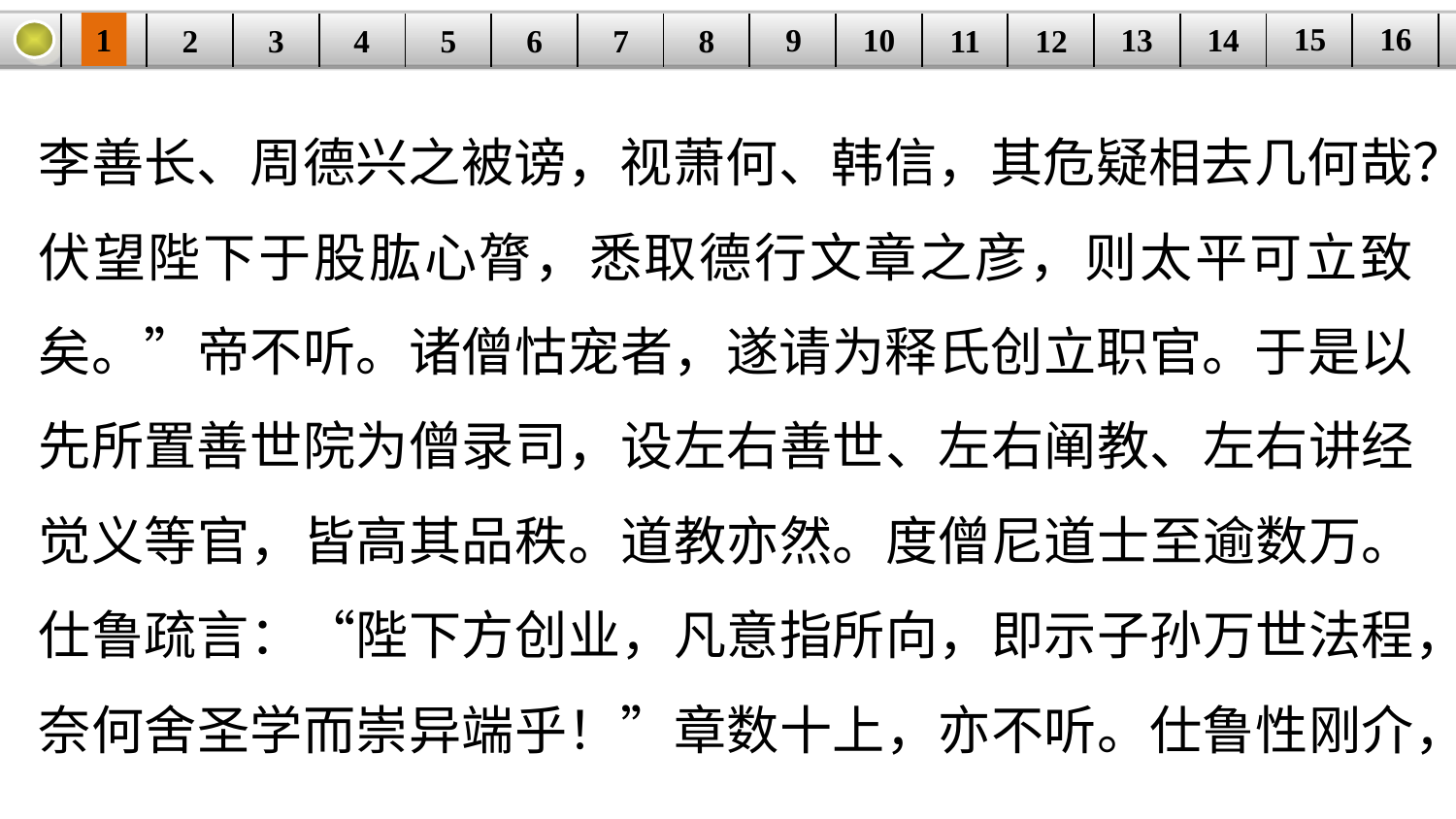

16

15
14
9
10
1
13
3
4
5
6
8
11
2
12
|  |  |  |  |  |  |  |  |  |  |  |  |  |  |  |  |
| --- | --- | --- | --- | --- | --- | --- | --- | --- | --- | --- | --- | --- | --- | --- | --- |
7

李善长、周德兴之被谤，视萧何、韩信，其危疑相去几何哉？伏望陛下于股肱心膂，悉取德行文章之彦，则太平可立致矣。”帝不听。诸僧怙宠者，遂请为释氏创立职官。于是以先所置善世院为僧录司，设左右善世、左右阐教、左右讲经觉义等官，皆高其品秩。道教亦然。度僧尼道士至逾数万。仕鲁疏言：“陛下方创业，凡意指所向，即示子孙万世法程，奈何舍圣学而崇异端乎！”章数十上，亦不听。仕鲁性刚介，